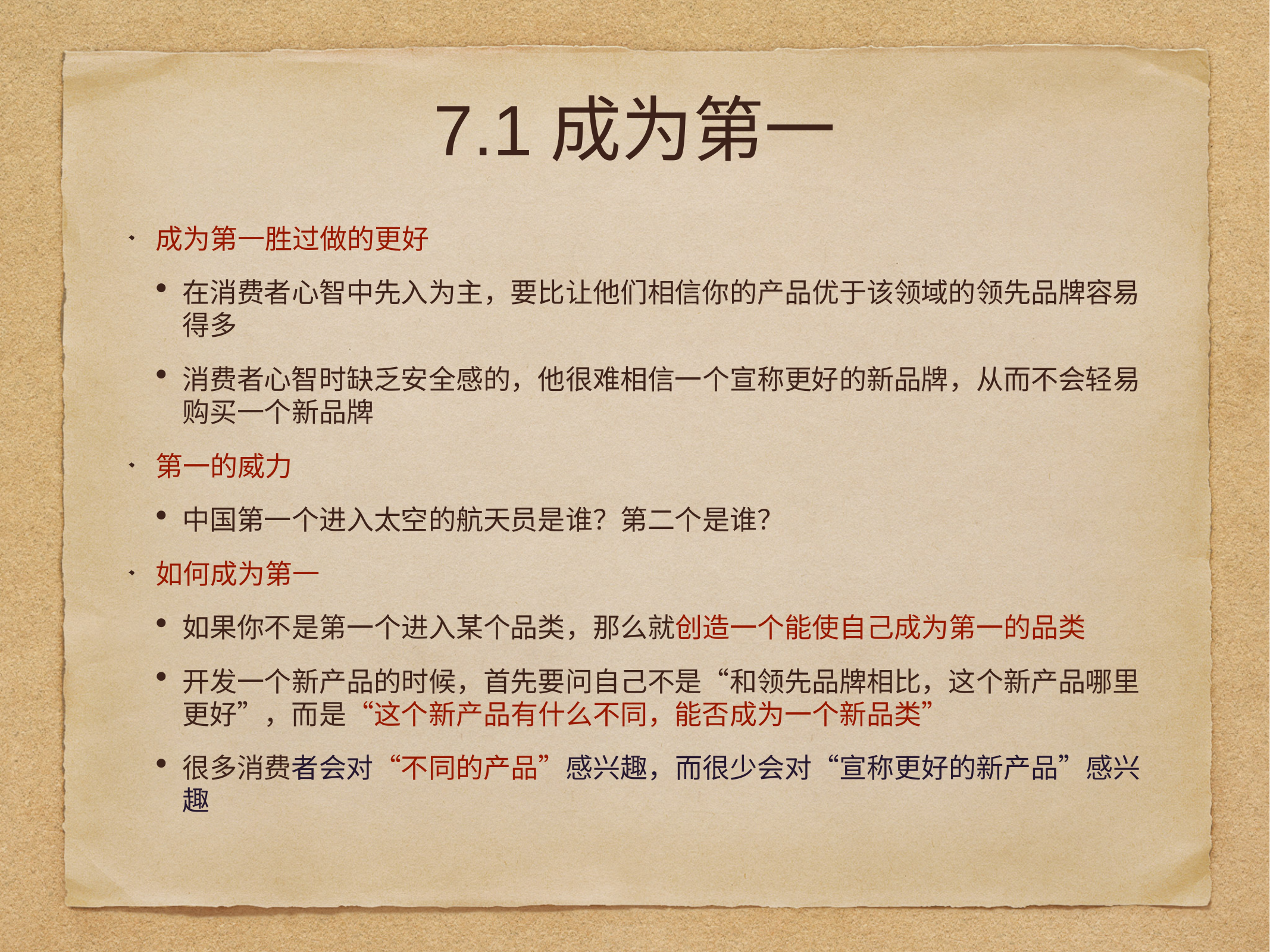

# 7.1成为第一
成为第一胜过做的更好
在消费者心智中先入为主，要比让他们相信你的产品优于该领域的领先品牌容易得多
消费者心智时缺乏安全感的，他很难相信一个宣称更好的新品牌，从而不会轻易购买一个新品牌
第一的威力
中国第一个进入太空的航天员是谁？第二个是谁？
如何成为第一
如果你不是第一个进入某个品类，那么就创造一个能使自己成为第一的品类
开发一个新产品的时候，首先要问自己不是“和领先品牌相比，这个新产品哪里更好”，而是“这个新产品有什么不同，能否成为一个新品类”
很多消费者会对“不同的产品”感兴趣，而很少会对“宣称更好的新产品”感兴趣